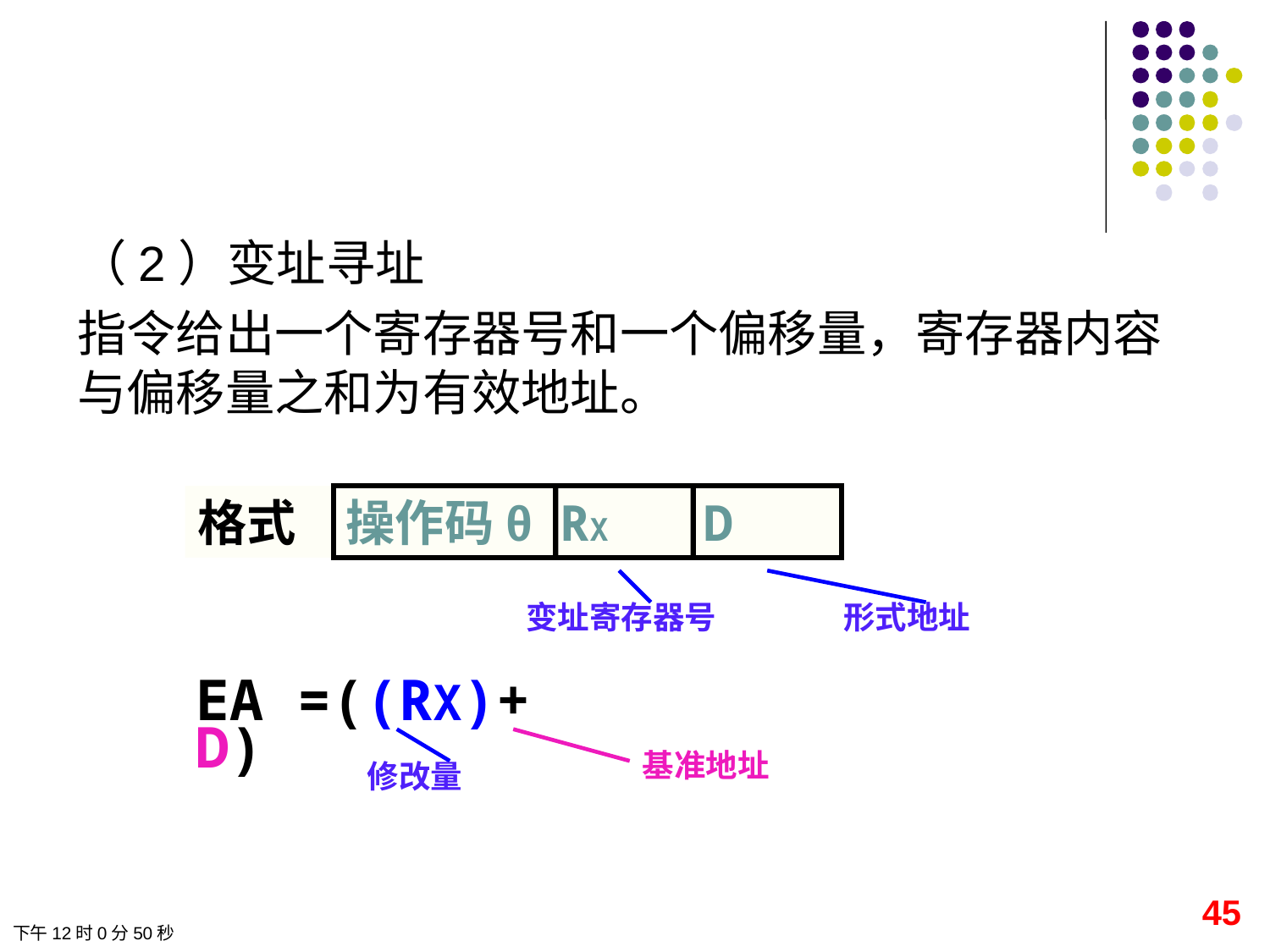

（2）变址寻址
指令给出一个寄存器号和一个偏移量，寄存器内容与偏移量之和为有效地址。
格式
操作码θ  RX     D

变址寄存器号
形式地址
EA =((RX)+ D)

基准地址
修改量
45
下午12时0分50秒